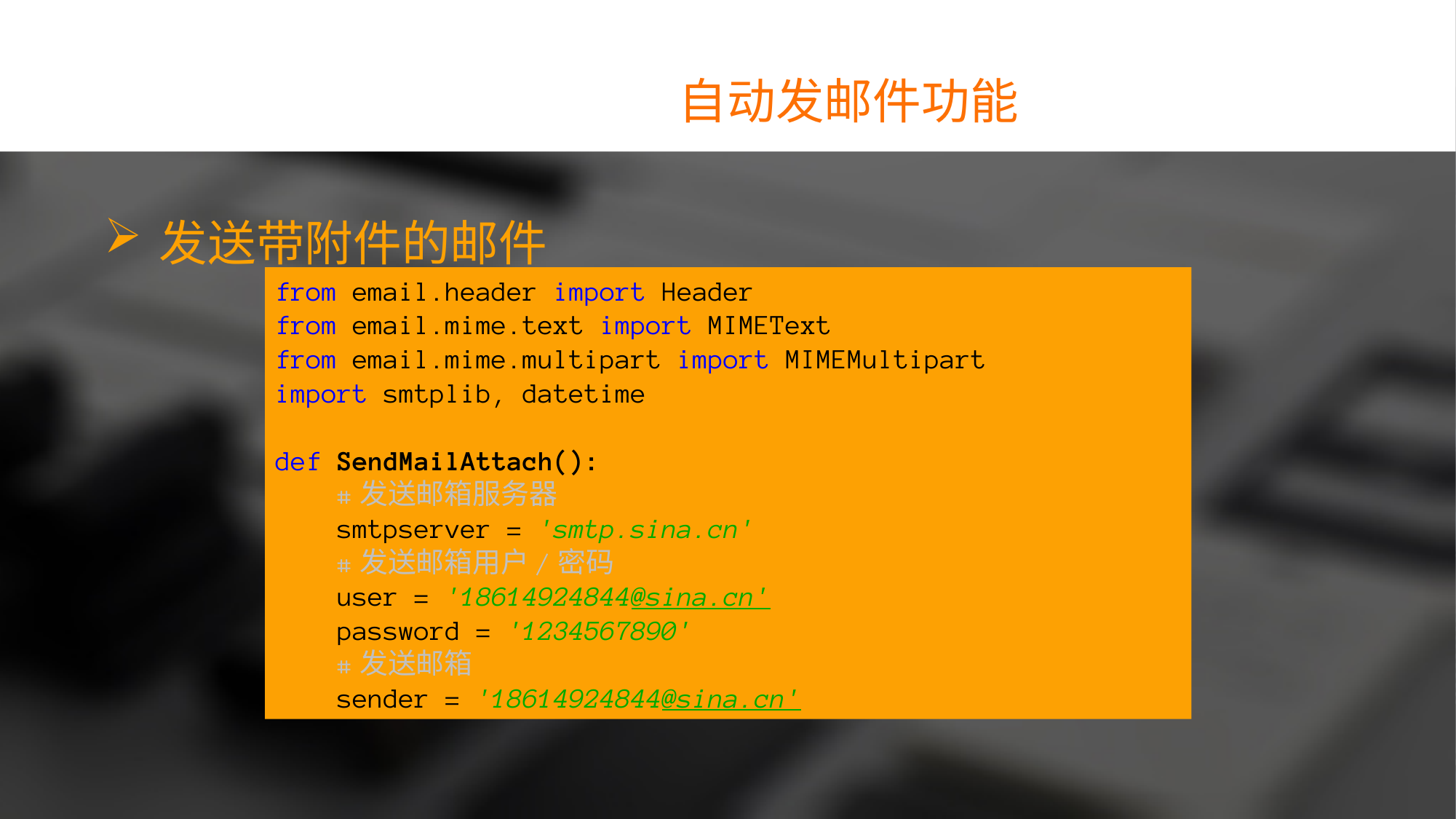

自动发邮件功能
发送带附件的邮件
from email.header import Header
from email.mime.text import MIMEText
from email.mime.multipart import MIMEMultipart
import smtplib, datetime

def SendMailAttach():
    #发送邮箱服务器
    smtpserver = 'smtp.sina.cn'
    #发送邮箱用户/密码
    user = '18614924844@sina.cn'
    password = '1234567890'
    #发送邮箱
    sender = '18614924844@sina.cn'